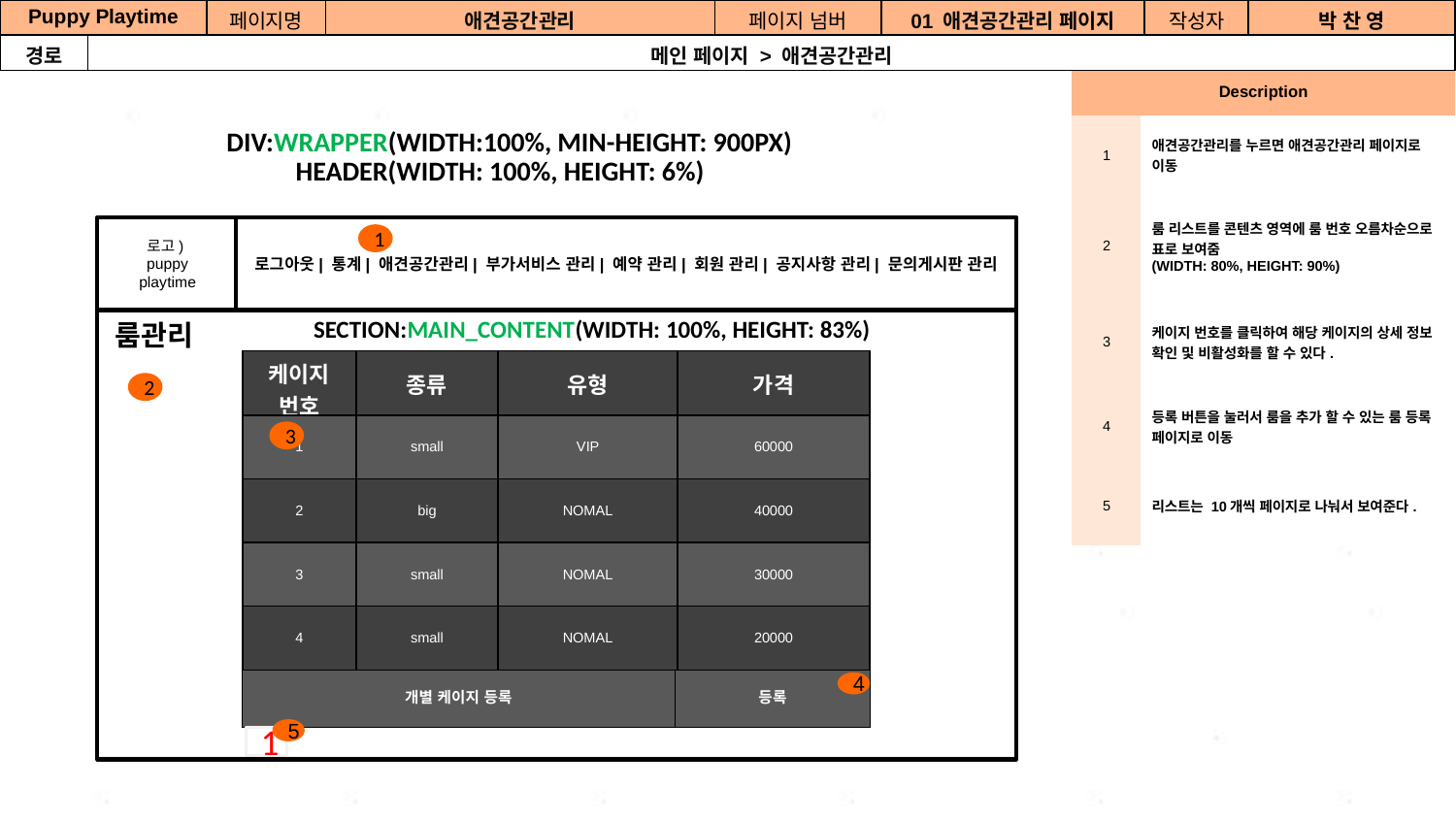

| Puppy Playtime | 김 주 영 | 페이지명 | 애견공간관리 | 페이지 넘버 | 01 애견공간관리 페이지 | 작성자 | 박 찬 영 |
| --- | --- | --- | --- | --- | --- | --- | --- |
| 경로 | 메인 페이지 > 애견공간관리 | 김 주 영 | 김 주 영 | 김 주 영 | 김 주 영 | 김 주 영 | 김 주 영 |
공간(오피스) 대여 시스템

| 케이지 번호 | 종류 | 유형 | 가격 |
| --- | --- | --- | --- |
| 1 | small | VIP | 60000 |
| 2 | big | NOMAL | 40000 |
| 3 | small | NOMAL | 30000 |
| 4 | small | NOMAL | 20000 |
개별 케이지 등록
| Description |  |
| --- | --- |
| 1 | 애견공간관리를 누르면 애견공간관리 페이지로 이동 |
| 2 | 룸 리스트를 콘텐츠 영역에 룸 번호 오름차순으로 표로 보여줌 (WIDTH: 80%, HEIGHT: 90%) |
| 3 | 케이지 번호를 클릭하여 해당 케이지의 상세 정보 확인 및 비활성화를 할 수 있다. |
| 4 | 등록 버튼을 눌러서 룸을 추가 할 수 있는 룸 등록 페이지로 이동 |
| 5 | 리스트는 10개씩 페이지로 나눠서 보여준다. |
DIV:WRAPPER(WIDTH:100%, MIN-HEIGHT: 900PX)
HEADER(WIDTH: 100%, HEIGHT: 6%)
SECTION:MAIN_CONTENT(WIDTH: 100%, HEIGHT: 83%)

3
애견 룸 리스트
로고)
puppy
playtime
로그아웃| 통계| 애견공간관리| 부가서비스 관리| 예약 관리| 회원 관리| 공지사항 관리| 문의게시판 관리
1
룸관리
2
3
등록
4
5
1